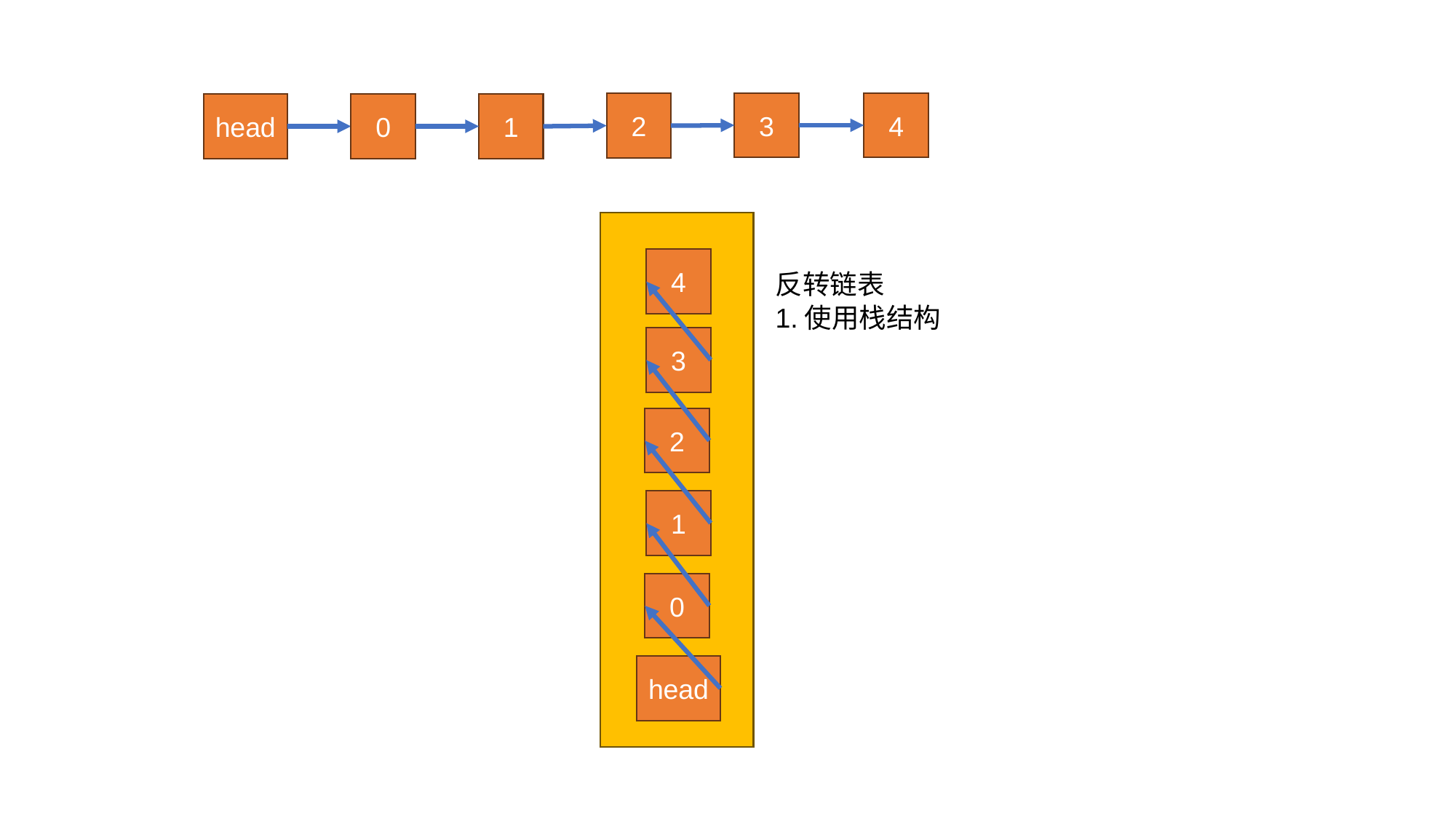

3
4
2
head
0
1

4
3
2
1
0
head
反转链表
1.使用栈结构